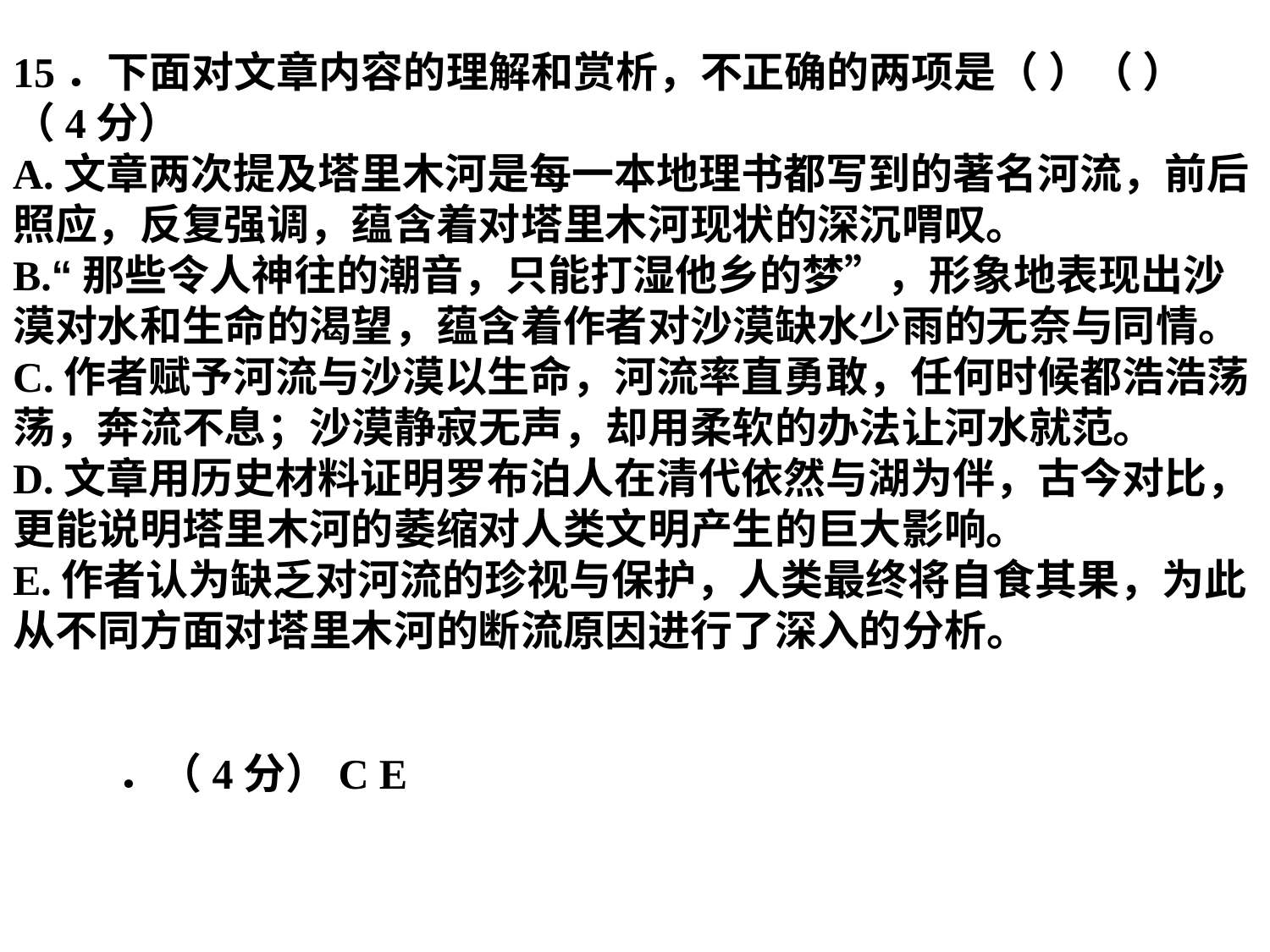

15．下面对文章内容的理解和赏析，不正确的两项是（ ）（ ）（4分）
A.文章两次提及塔里木河是每一本地理书都写到的著名河流，前后照应，反复强调，蕴含着对塔里木河现状的深沉喟叹。
B.“那些令人神往的潮音，只能打湿他乡的梦”，形象地表现出沙漠对水和生命的渴望，蕴含着作者对沙漠缺水少雨的无奈与同情。
C.作者赋予河流与沙漠以生命，河流率直勇敢，任何时候都浩浩荡荡，奔流不息；沙漠静寂无声，却用柔软的办法让河水就范。
D.文章用历史材料证明罗布泊人在清代依然与湖为伴，古今对比，更能说明塔里木河的萎缩对人类文明产生的巨大影响。
E.作者认为缺乏对河流的珍视与保护，人类最终将自食其果，为此从不同方面对塔里木河的断流原因进行了深入的分析。
．（4分）C E